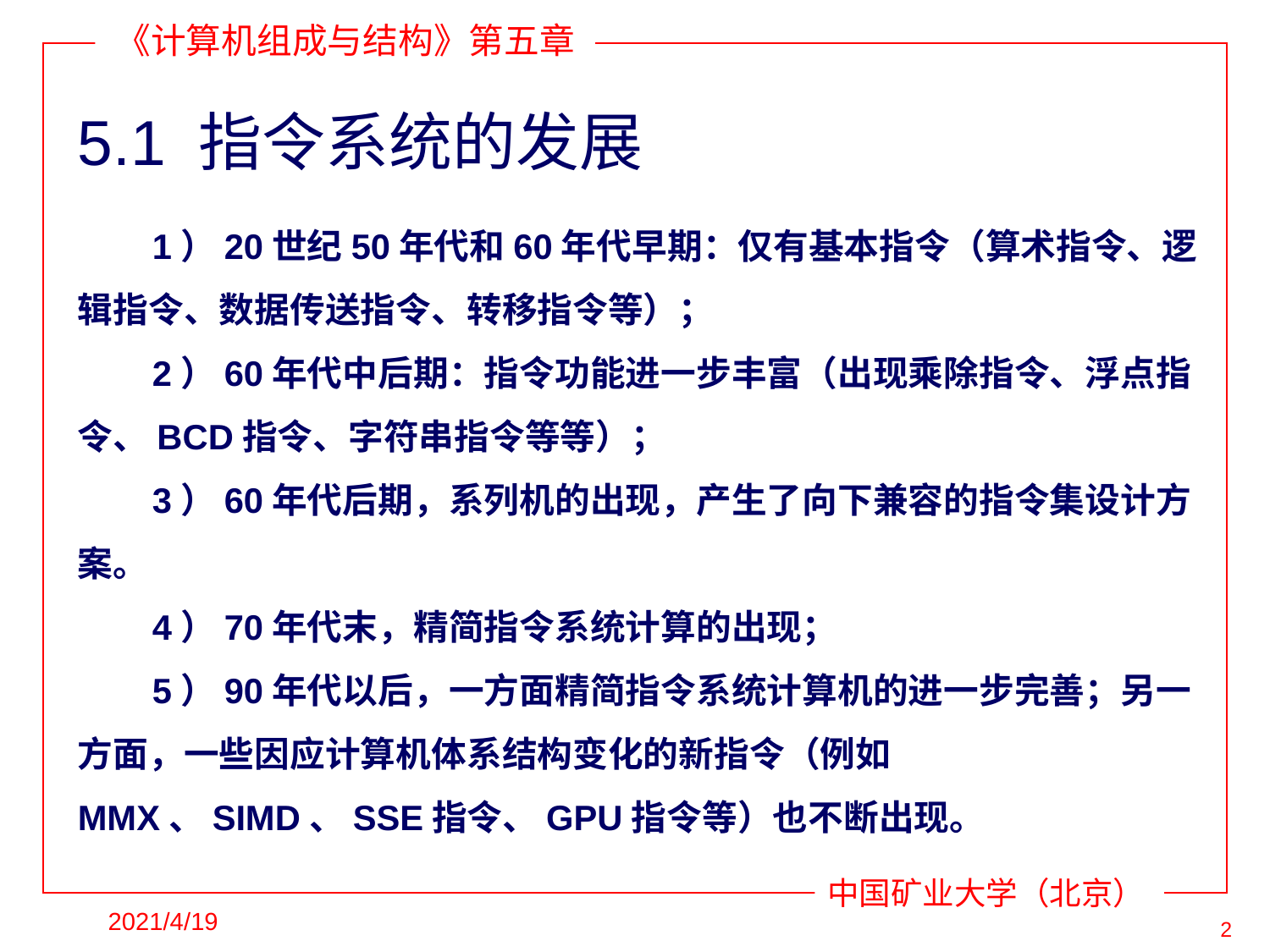

# 5.1 指令系统的发展
1）20世纪50年代和60年代早期：仅有基本指令（算术指令、逻辑指令、数据传送指令、转移指令等）；
2）60年代中后期：指令功能进一步丰富（出现乘除指令、浮点指令、BCD指令、字符串指令等等）；
3）60年代后期，系列机的出现，产生了向下兼容的指令集设计方案。
4）70年代末，精简指令系统计算的出现；
5）90年代以后，一方面精简指令系统计算机的进一步完善；另一方面，一些因应计算机体系结构变化的新指令（例如MMX、SIMD、SSE指令、GPU指令等）也不断出现。

2021/4/19